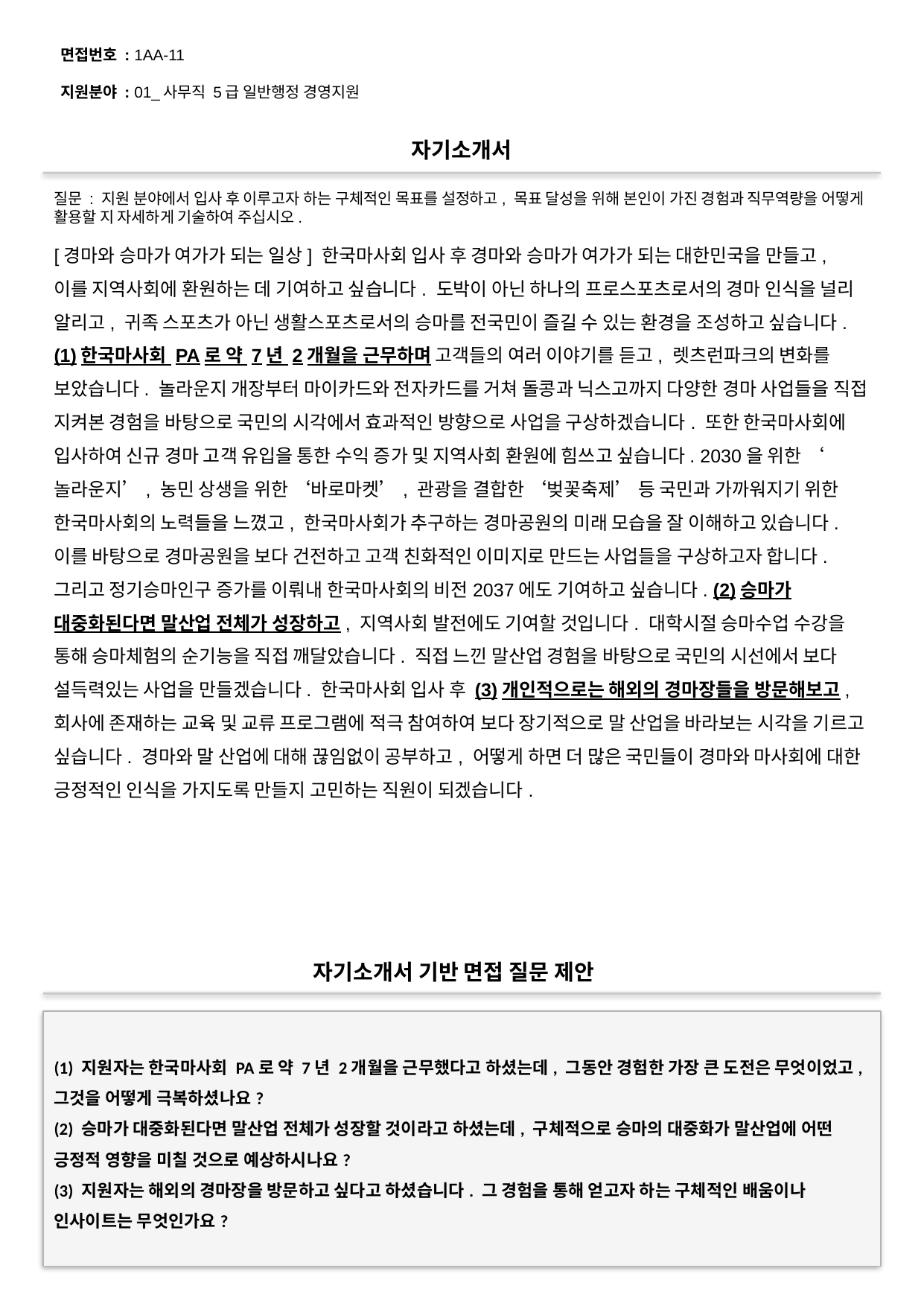

면접번호 : 1AA-11

지원분야 : 01_사무직 5급 일반행정 경영지원
#

자기소개서

질문 : 지원 분야에서 입사 후 이루고자 하는 구체적인 목표를 설정하고, 목표 달성을 위해 본인이 가진 경험과 직무역량을 어떻게 활용할 지 자세하게 기술하여 주십시오.

[경마와 승마가 여가가 되는 일상] 한국마사회 입사 후 경마와 승마가 여가가 되는 대한민국을 만들고, 이를 지역사회에 환원하는 데 기여하고 싶습니다. 도박이 아닌 하나의 프로스포츠로서의 경마 인식을 널리 알리고, 귀족 스포츠가 아닌 생활스포츠로서의 승마를 전국민이 즐길 수 있는 환경을 조성하고 싶습니다. (1)한국마사회 PA로 약 7년 2개월을 근무하며 고객들의 여러 이야기를 듣고, 렛츠런파크의 변화를 보았습니다. 놀라운지 개장부터 마이카드와 전자카드를 거쳐 돌콩과 닉스고까지 다양한 경마 사업들을 직접 지켜본 경험을 바탕으로 국민의 시각에서 효과적인 방향으로 사업을 구상하겠습니다. 또한 한국마사회에 입사하여 신규 경마 고객 유입을 통한 수익 증가 및 지역사회 환원에 힘쓰고 싶습니다. 2030을 위한 ‘놀라운지’, 농민 상생을 위한 ‘바로마켓’, 관광을 결합한 ‘벚꽃축제’ 등 국민과 가까워지기 위한 한국마사회의 노력들을 느꼈고, 한국마사회가 추구하는 경마공원의 미래 모습을 잘 이해하고 있습니다. 이를 바탕으로 경마공원을 보다 건전하고 고객 친화적인 이미지로 만드는 사업들을 구상하고자 합니다. 그리고 정기승마인구 증가를 이뤄내 한국마사회의 비전2037에도 기여하고 싶습니다. (2)승마가 대중화된다면 말산업 전체가 성장하고, 지역사회 발전에도 기여할 것입니다. 대학시절 승마수업 수강을 통해 승마체험의 순기능을 직접 깨달았습니다. 직접 느낀 말산업 경험을 바탕으로 국민의 시선에서 보다 설득력있는 사업을 만들겠습니다. 한국마사회 입사 후 (3)개인적으로는 해외의 경마장들을 방문해보고, 회사에 존재하는 교육 및 교류 프로그램에 적극 참여하여 보다 장기적으로 말 산업을 바라보는 시각을 기르고 싶습니다. 경마와 말 산업에 대해 끊임없이 공부하고, 어떻게 하면 더 많은 국민들이 경마와 마사회에 대한 긍정적인 인식을 가지도록 만들지 고민하는 직원이 되겠습니다.

자기소개서 기반 면접 질문 제안

(1) 지원자는 한국마사회 PA로 약 7년 2개월을 근무했다고 하셨는데, 그동안 경험한 가장 큰 도전은 무엇이었고, 그것을 어떻게 극복하셨나요?
(2) 승마가 대중화된다면 말산업 전체가 성장할 것이라고 하셨는데, 구체적으로 승마의 대중화가 말산업에 어떤 긍정적 영향을 미칠 것으로 예상하시나요?
(3) 지원자는 해외의 경마장을 방문하고 싶다고 하셨습니다. 그 경험을 통해 얻고자 하는 구체적인 배움이나 인사이트는 무엇인가요?